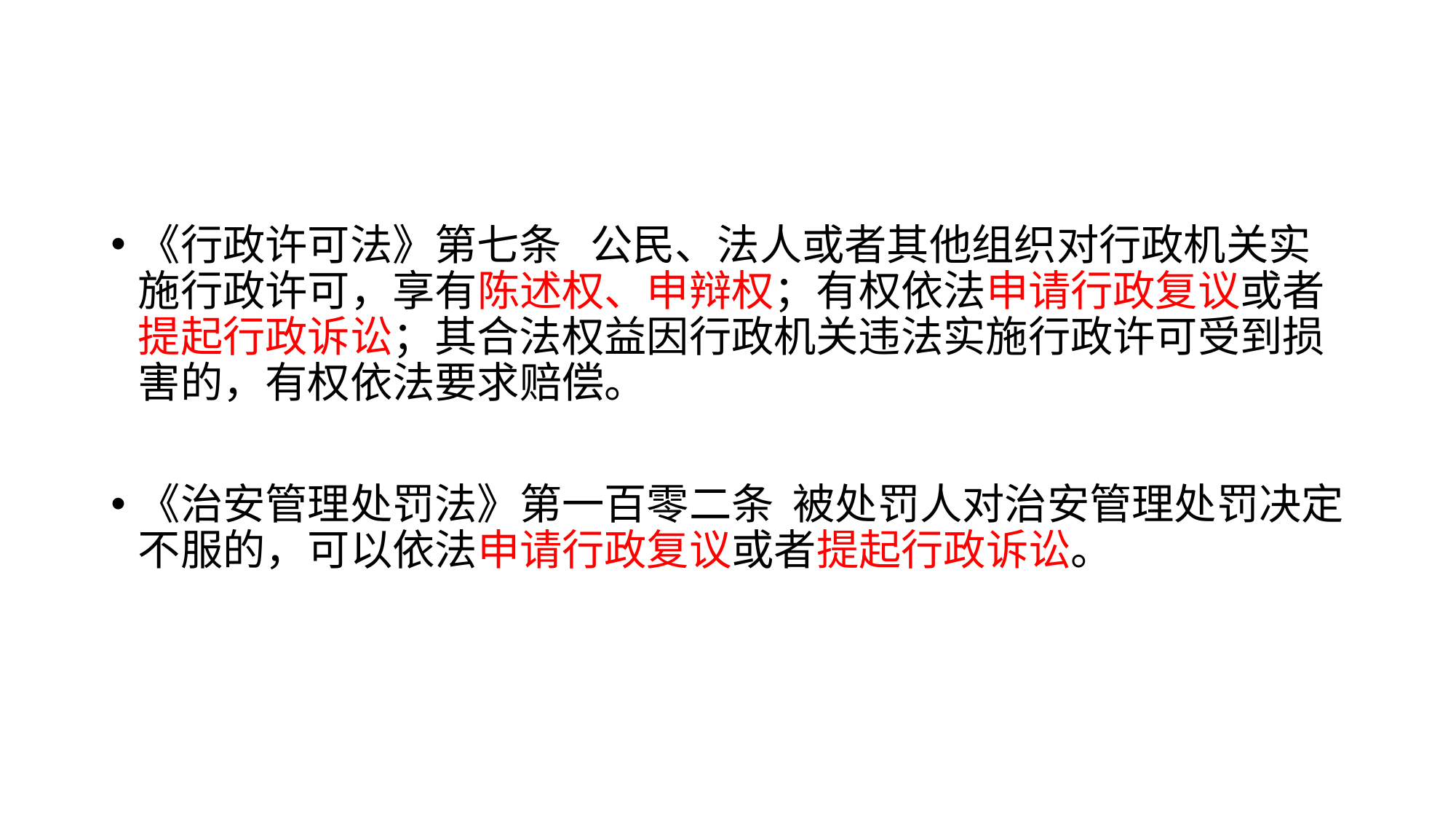

#
《行政许可法》第七条   公民、法人或者其他组织对行政机关实施行政许可，享有陈述权、申辩权；有权依法申请行政复议或者提起行政诉讼；其合法权益因行政机关违法实施行政许可受到损害的，有权依法要求赔偿。

《治安管理处罚法》第一百零二条  被处罚人对治安管理处罚决定不服的，可以依法申请行政复议或者提起行政诉讼。